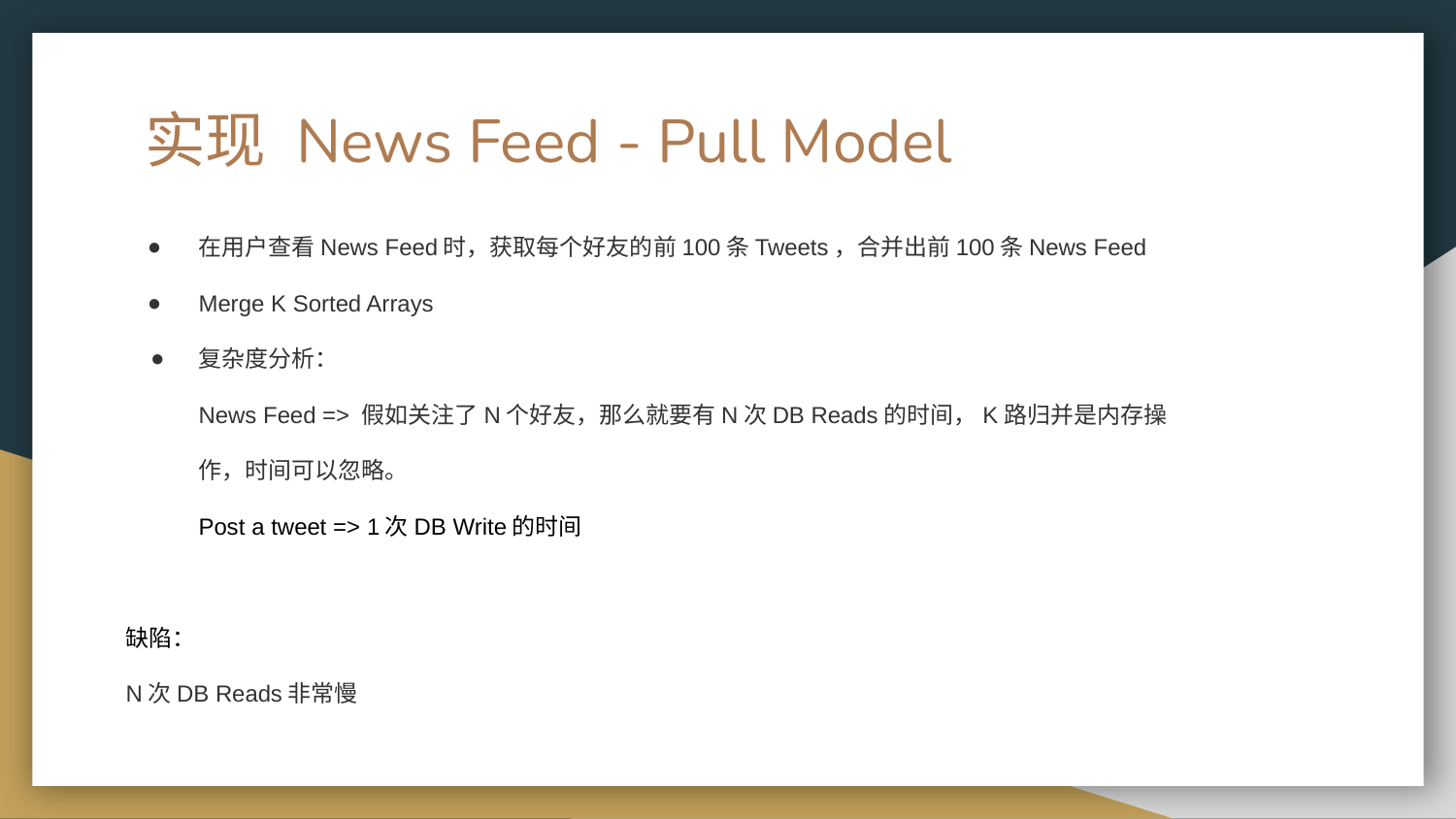

# 实现 News Feed - Pull Model
在用户查看News Feed时，获取每个好友的前100条Tweets，合并出前100条News Feed
Merge K Sorted Arrays
复杂度分析：
News Feed => 假如关注了N个好友，那么就要有N次DB Reads的时间，K路归并是内存操作，时间可以忽略。
Post a tweet => 1次DB Write的时间

缺陷：
N次DB Reads非常慢